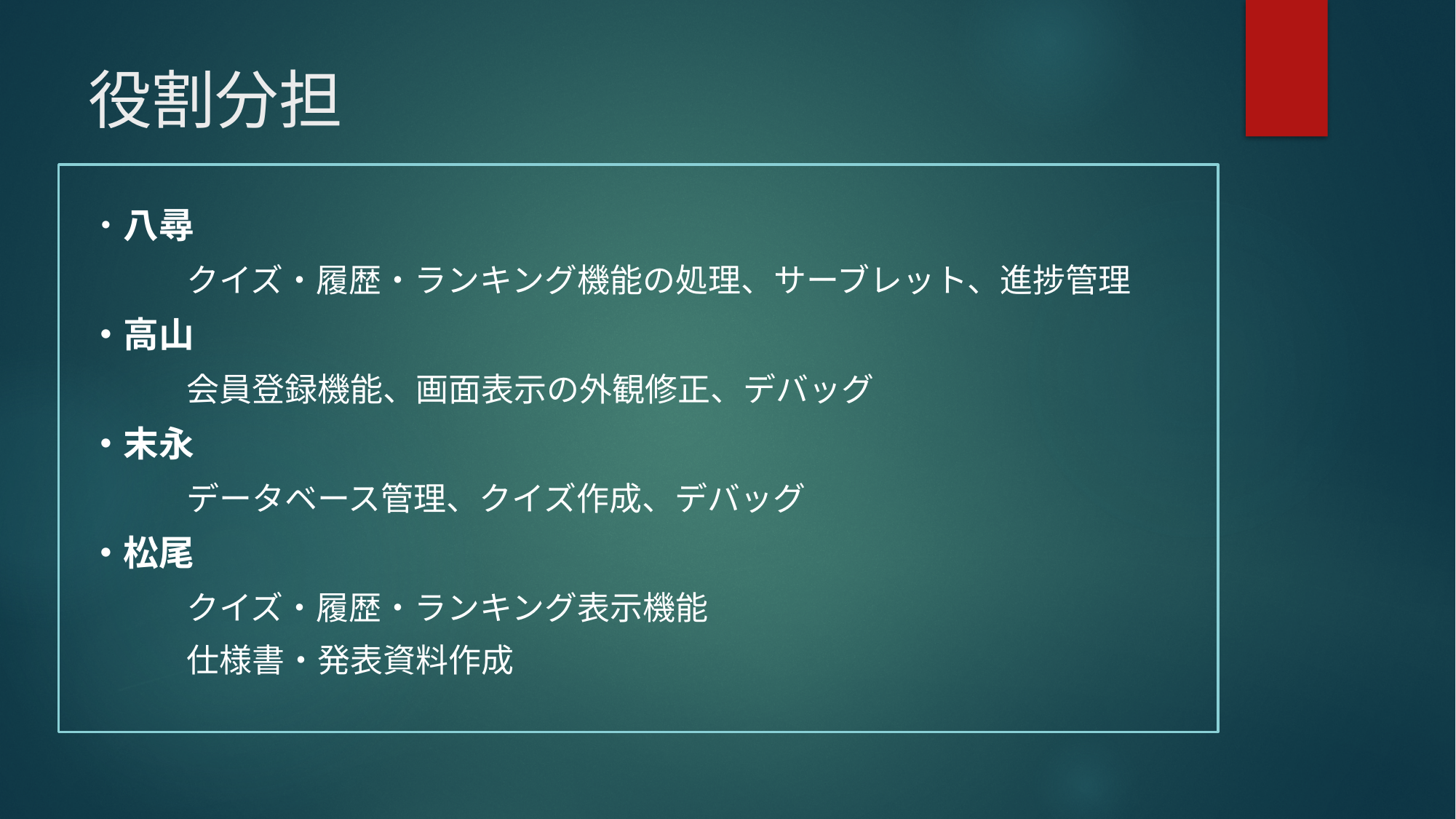

# 役割分担

・八尋
	クイズ・履歴・ランキング機能の処理、サーブレット、進捗管理
・高山
	会員登録機能、画面表示の外観修正、デバッグ
・末永
	データベース管理、クイズ作成、デバッグ
・松尾
	クイズ・履歴・ランキング表示機能
	仕様書・発表資料作成